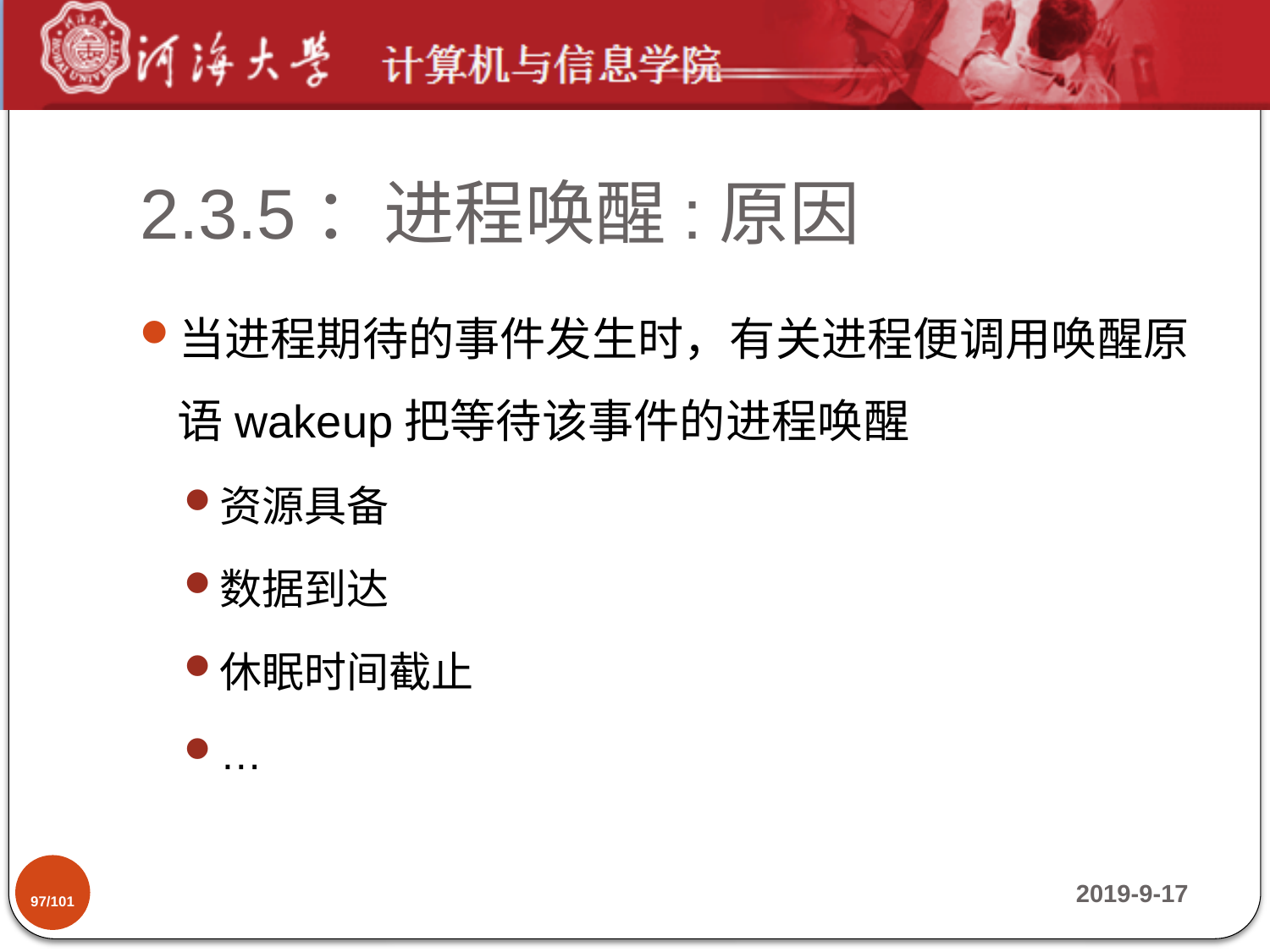

# 2.3.5：进程唤醒:原因
当进程期待的事件发生时，有关进程便调用唤醒原语wakeup把等待该事件的进程唤醒
资源具备
数据到达
休眠时间截止
…
97/101
2019-9-17